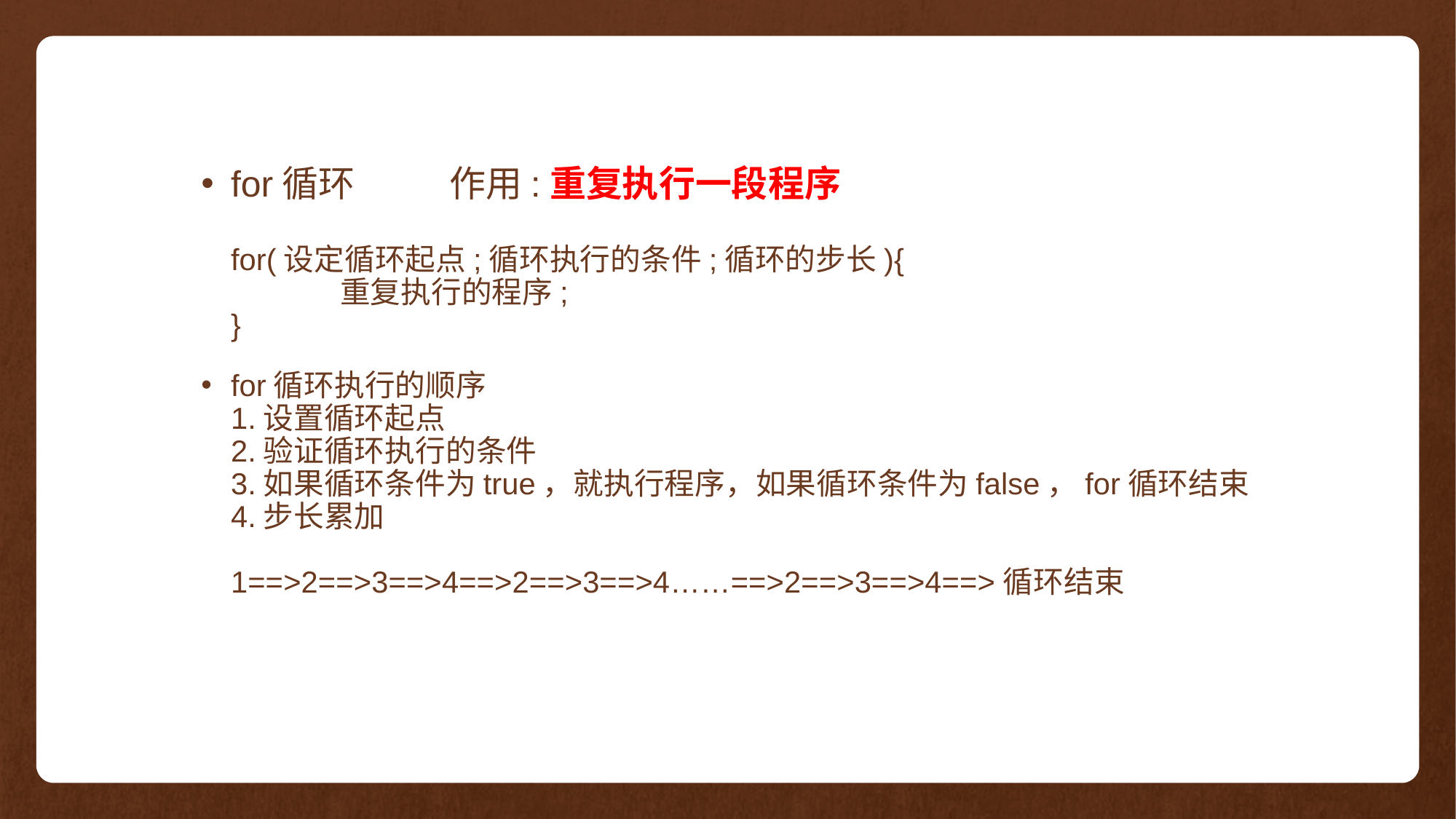

for循环	作用:重复执行一段程序
for(设定循环起点;循环执行的条件;循环的步长){
	重复执行的程序;
}
for循环执行的顺序
1.设置循环起点
2.验证循环执行的条件
3.如果循环条件为true，就执行程序，如果循环条件为false，for循环结束
4.步长累加
1==>2==>3==>4==>2==>3==>4……==>2==>3==>4==>循环结束